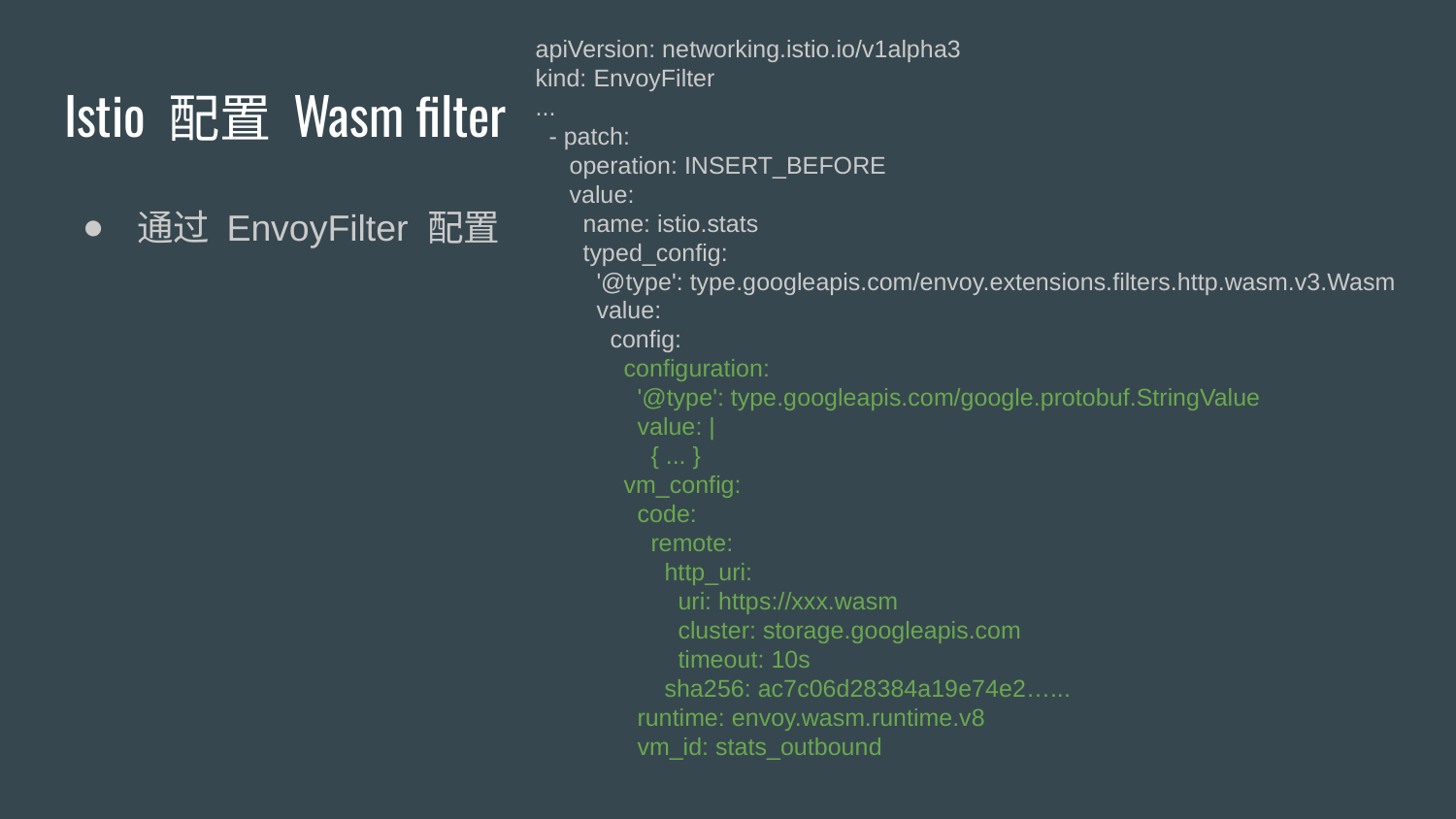

apiVersion: networking.istio.io/v1alpha3
kind: EnvoyFilter
...
  - patch:
     operation: INSERT_BEFORE
     value:
       name: istio.stats
       typed_config:
         '@type': type.googleapis.com/envoy.extensions.filters.http.wasm.v3.Wasm
         value:
           config:
             configuration:
               '@type': type.googleapis.com/google.protobuf.StringValue
               value: |
                 { ... }
             vm_config:
               code:
                 remote:
                   http_uri:
                     uri: https://xxx.wasm
                     cluster: storage.googleapis.com
                     timeout: 10s
                   sha256: ac7c06d28384a19e74e2…...
               runtime: envoy.wasm.runtime.v8
               vm_id: stats_outbound

# Istio 配置 Wasm filter
通过 EnvoyFilter 配置